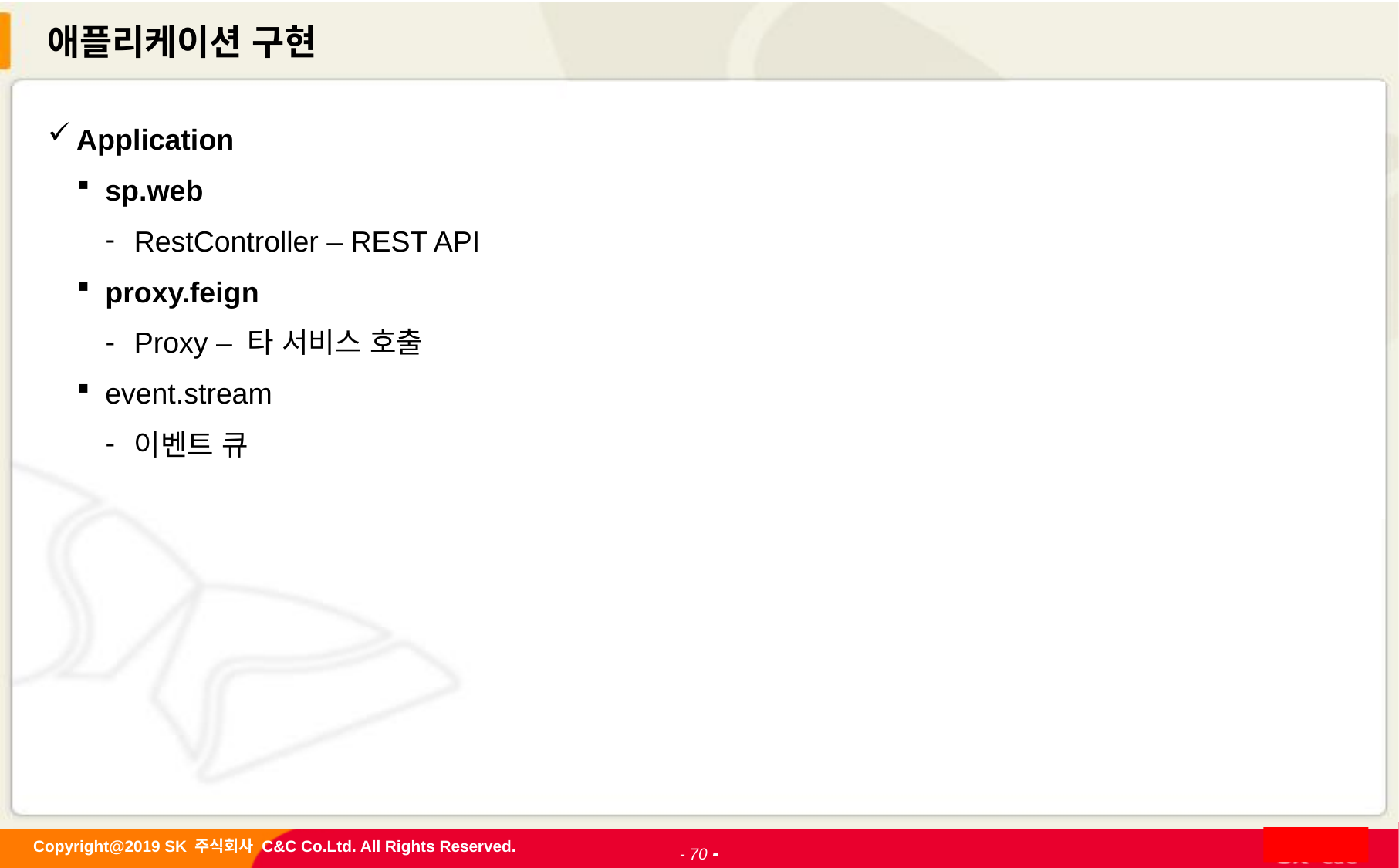

# 애플리케이션 구현
Application
sp.web
RestController – REST API
proxy.feign
Proxy – 타 서비스 호출
event.stream
이벤트 큐